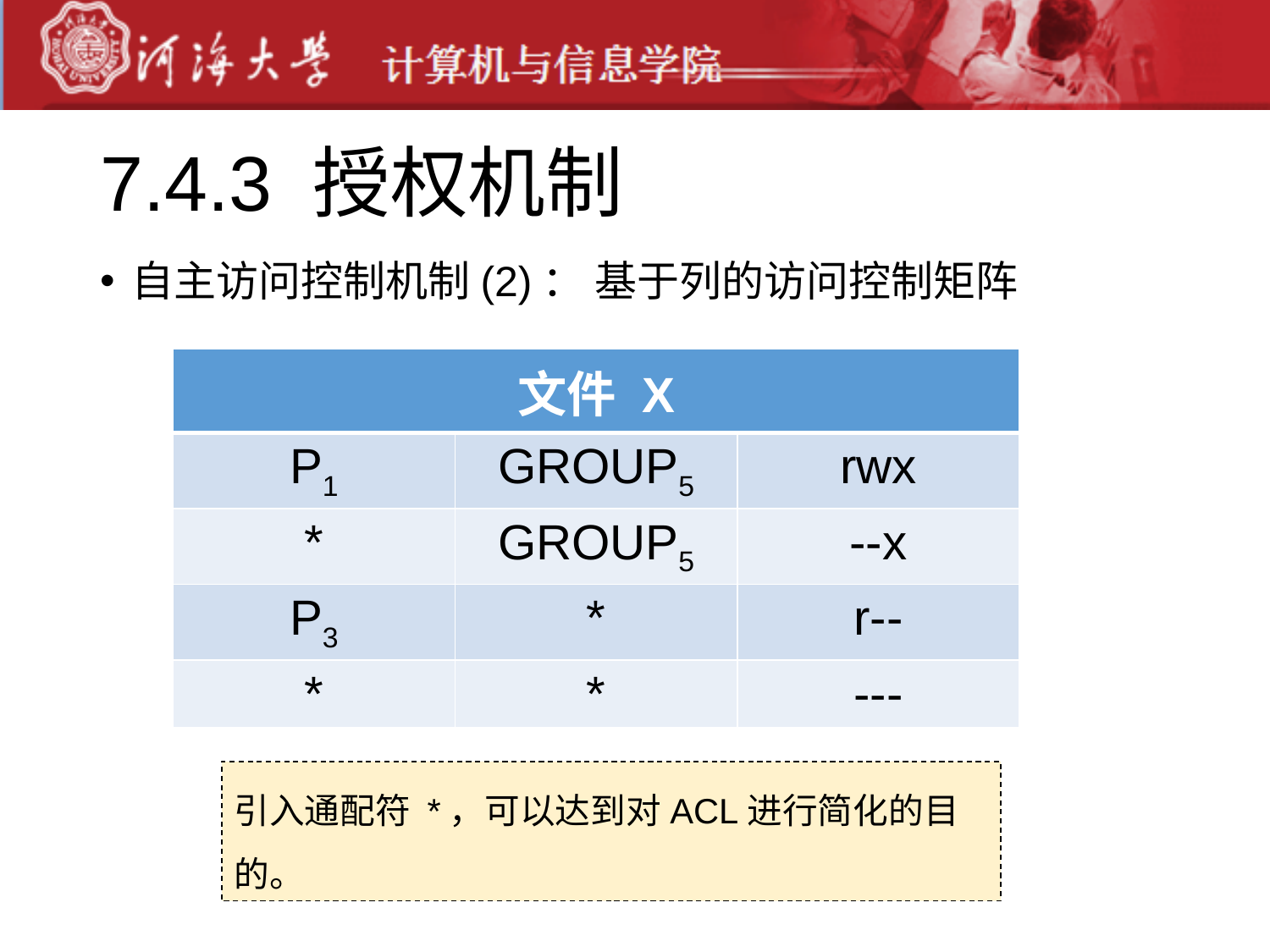

# 7.4.3 授权机制
自主访问控制机制(2)： 基于列的访问控制矩阵
| 文件 X |  |  |
| --- | --- | --- |
| P1 | GROUP5 | rwx |
| \* | GROUP5 | --x |
| P3 | \* | r-- |
| \* | \* | --- |
引入通配符 *，可以达到对ACL进行简化的目的。